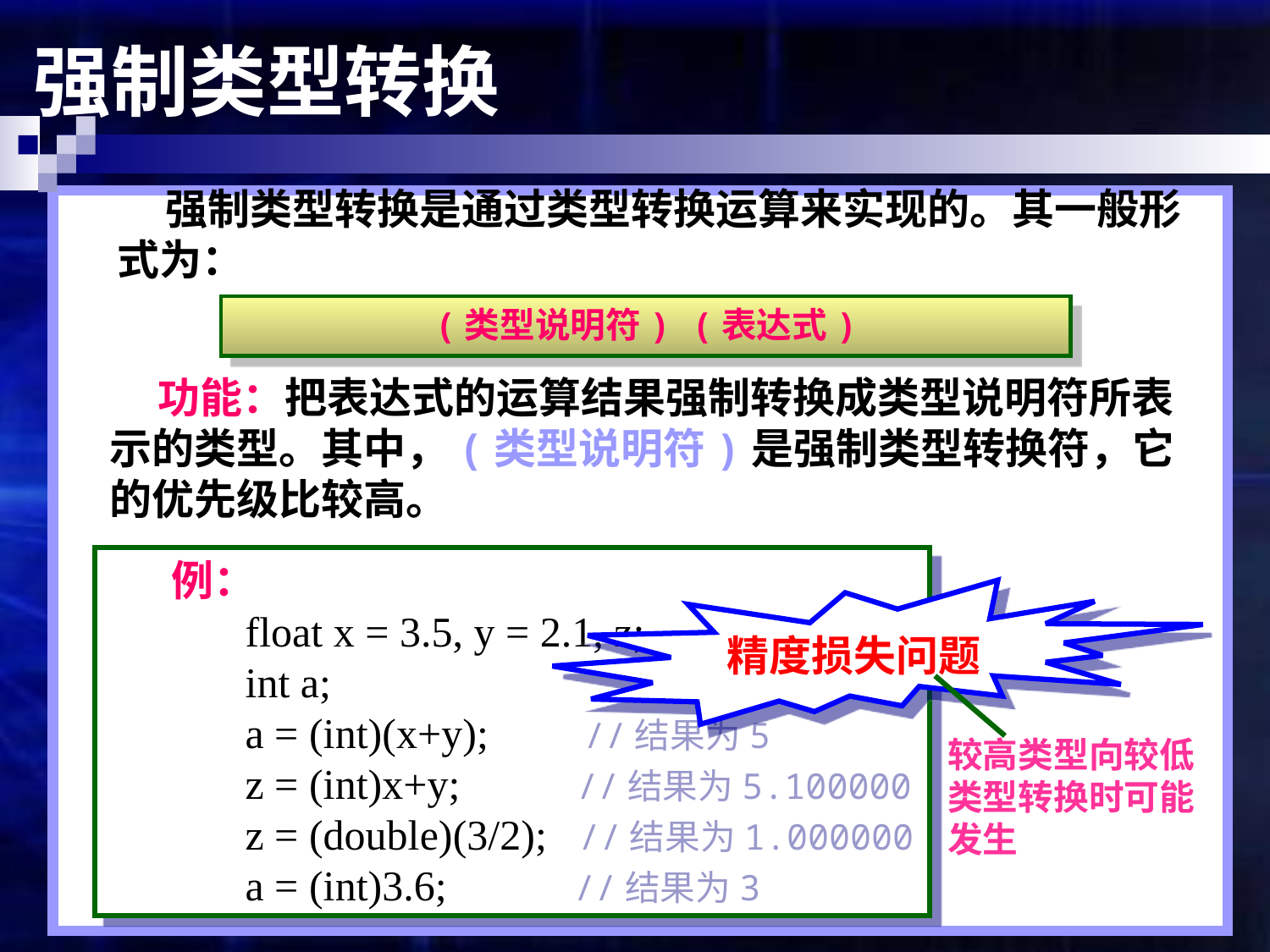

# 强制类型转换
    强制类型转换是通过类型转换运算来实现的。其一般形式为：
(类型说明符) (表达式)
    功能：把表达式的运算结果强制转换成类型说明符所表示的类型。其中，(类型说明符)是强制类型转换符，它的优先级比较高。
例：
 float x = 3.5, y = 2.1, z;
 int a;
 a = (int)(x+y);         //结果为5
 z = (int)x+y;           //结果为5.100000
 z = (double)(3/2);   //结果为1.000000
 a = (int)3.6;            //结果为3
精度损失问题

较高类型向较低类型转换时可能发生